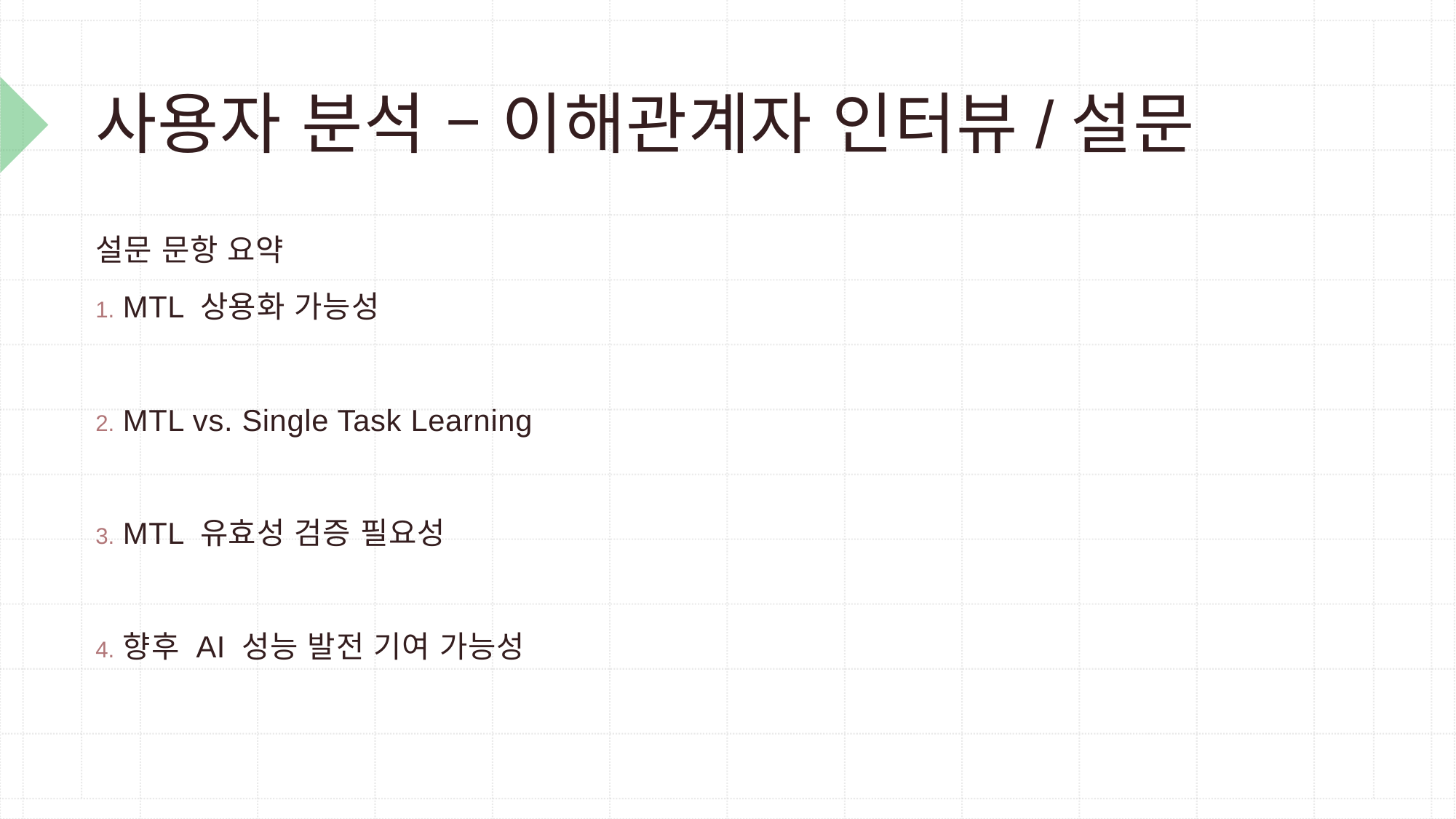

# 사용자 분석 – 이해관계자 인터뷰/설문
설문 문항 요약
MTL 상용화 가능성

MTL vs. Single Task Learning

MTL 유효성 검증 필요성

향후 AI 성능 발전 기여 가능성